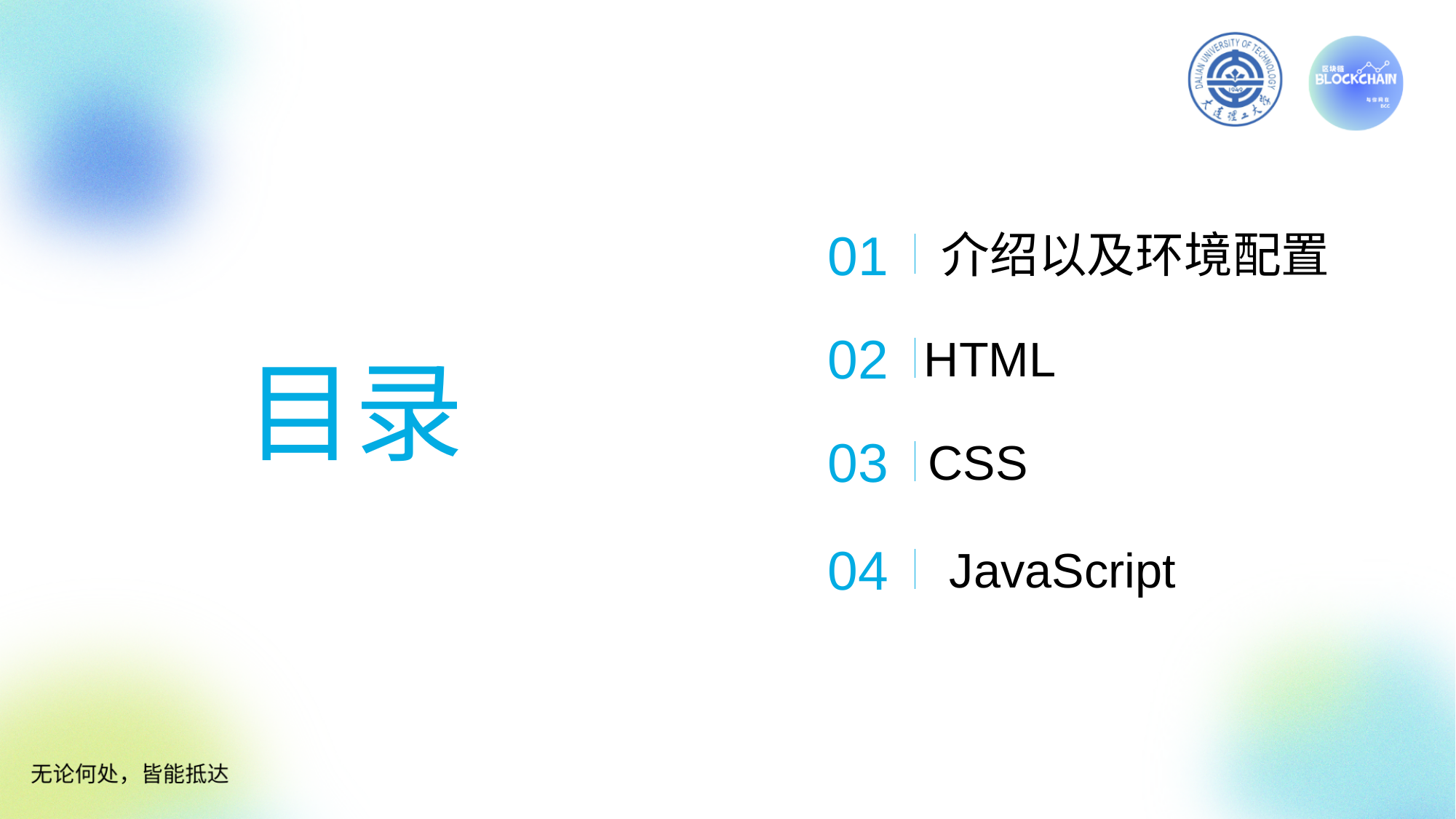

01
介绍以及环境配置
02
HTML
目录
03
CSS
04
JavaScript